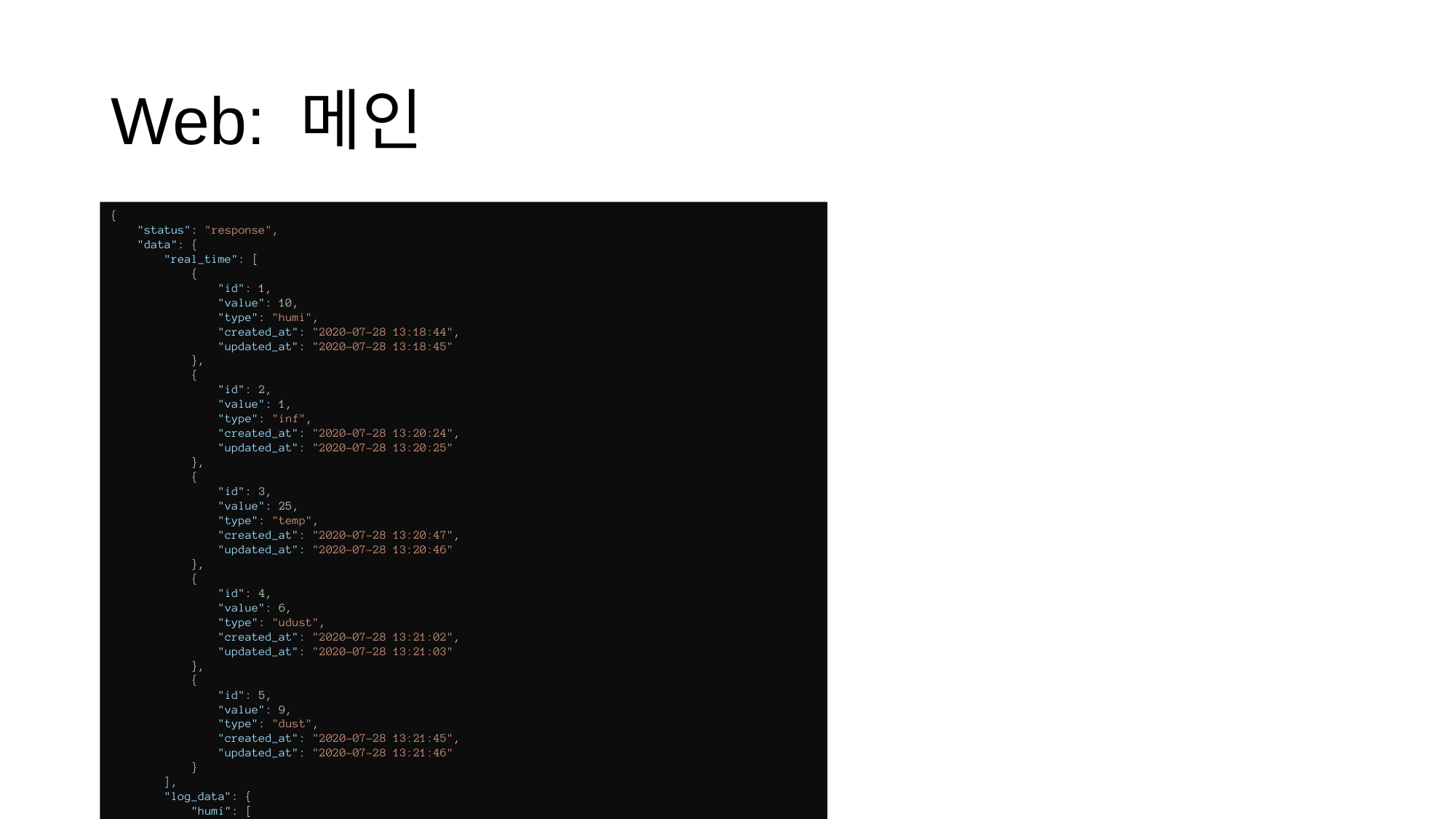

# Web: 메인
{
    "status": "response",
    "data": {
        "real_time": [
            {
                "id": 1,
                "value": 10,
                "type": "humi",
                "created_at": "2020-07-28 13:18:44",
                "updated_at": "2020-07-28 13:18:45"
            },
            {
                "id": 2,
                "value": 1,
                "type": "inf",
                "created_at": "2020-07-28 13:20:24",
                "updated_at": "2020-07-28 13:20:25"
            },
            {
                "id": 3,
                "value": 25,
                "type": "temp",
                "created_at": "2020-07-28 13:20:47",
                "updated_at": "2020-07-28 13:20:46"
            },
            {
                "id": 4,
                "value": 6,
                "type": "udust",
                "created_at": "2020-07-28 13:21:02",
                "updated_at": "2020-07-28 13:21:03"
            },
            {
                "id": 5,
                "value": 9,
                "type": "dust",
                "created_at": "2020-07-28 13:21:45",
                "updated_at": "2020-07-28 13:21:46"
            }
        ],
        "log_data": {
            "humi": [
                {
                    "id": 1,
                    "value": 10,
                    "date": "20200728",
                    "time": "13:15:08",
                    "created_at": "2020-07-28 13:15:08",
                    "updated_at": "2020-07-28 13:15:09"
                }
            ],
            "temp": [
                {
                    "id": 1,
                    "value": 25,
                    "date": "20200728",
                    "time": "13:15:55",
                    "created_at": "2020-07-28 13:15:55",
                    "updated_at": "2020-07-28 13:15:56"
                }
            ],
            "infrared": [
                {
                    "id": 1,
                    "value": 1,
                    "date": "20200728",
                    "time": "13:19:23",
                    "created_at": "2020-07-28 13:19:23",
                    "updated_at": "2020-07-28 13:19:24"
                }
            ],
            "dust": [
                {
                    "id": 1,
                    "value": 9,
                    "date": "20200728",
                    "time": "13:16:44",
                    "created_at": "2020-07-28 13:16:44",
                    "updated_at": "2020-07-28 13:16:45"
                }
            ],
            "ultra_dust": [
                {
                    "id": 1,
                    "value": 6,
                    "date": "20200728",
                    "time": "13:17:20",
                    "created_at": "2020-07-28 13:17:20",
                    "updated_at": "2020-07-28 13:17:20"
                }
            ]
        }
    }
}